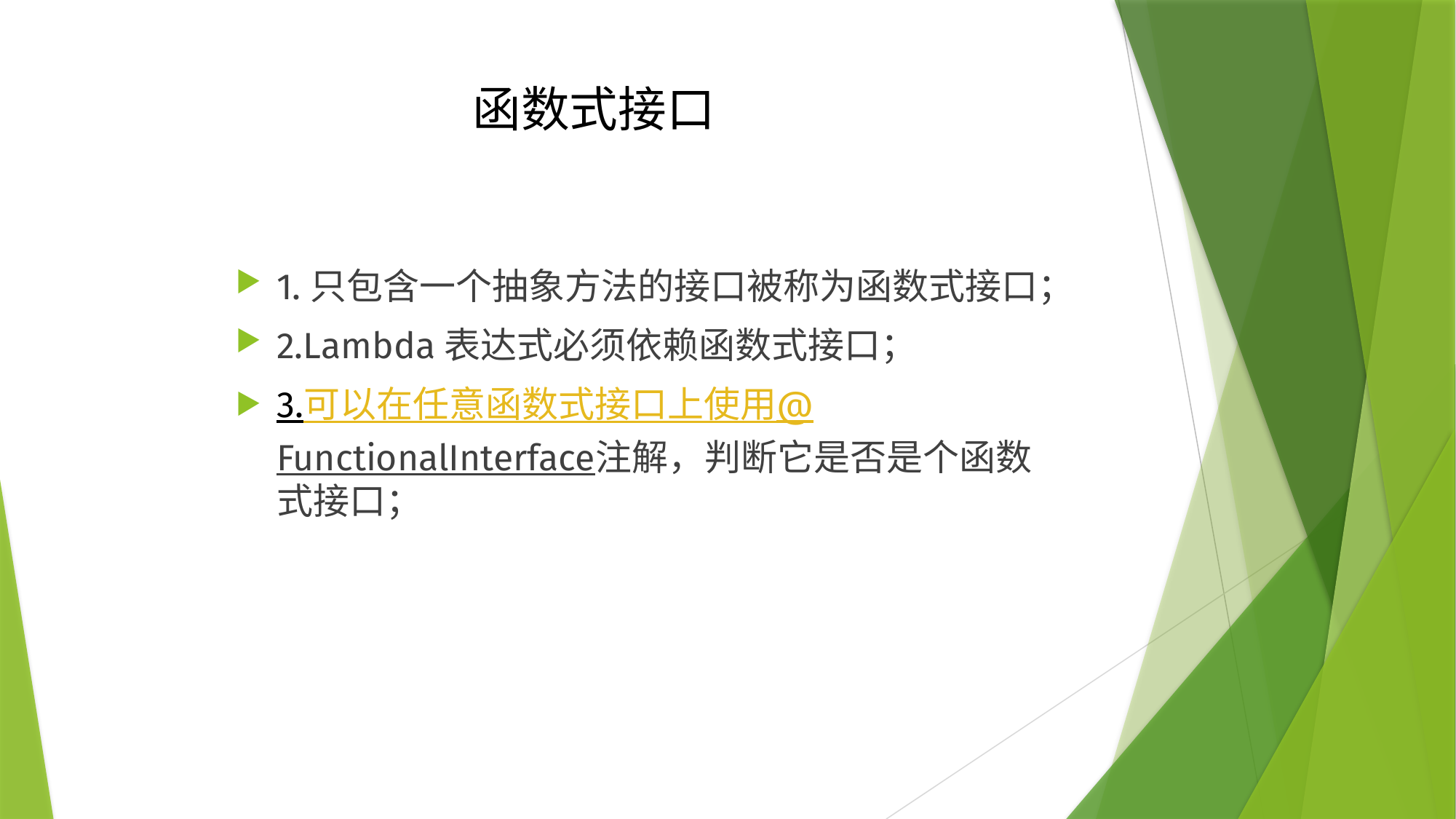

# 函数式接口
1.只包含一个抽象方法的接口被称为函数式接口；
2.Lambda表达式必须依赖函数式接口；
3.可以在任意函数式接口上使用@FunctionalInterface注解，判断它是否是个函数式接口；